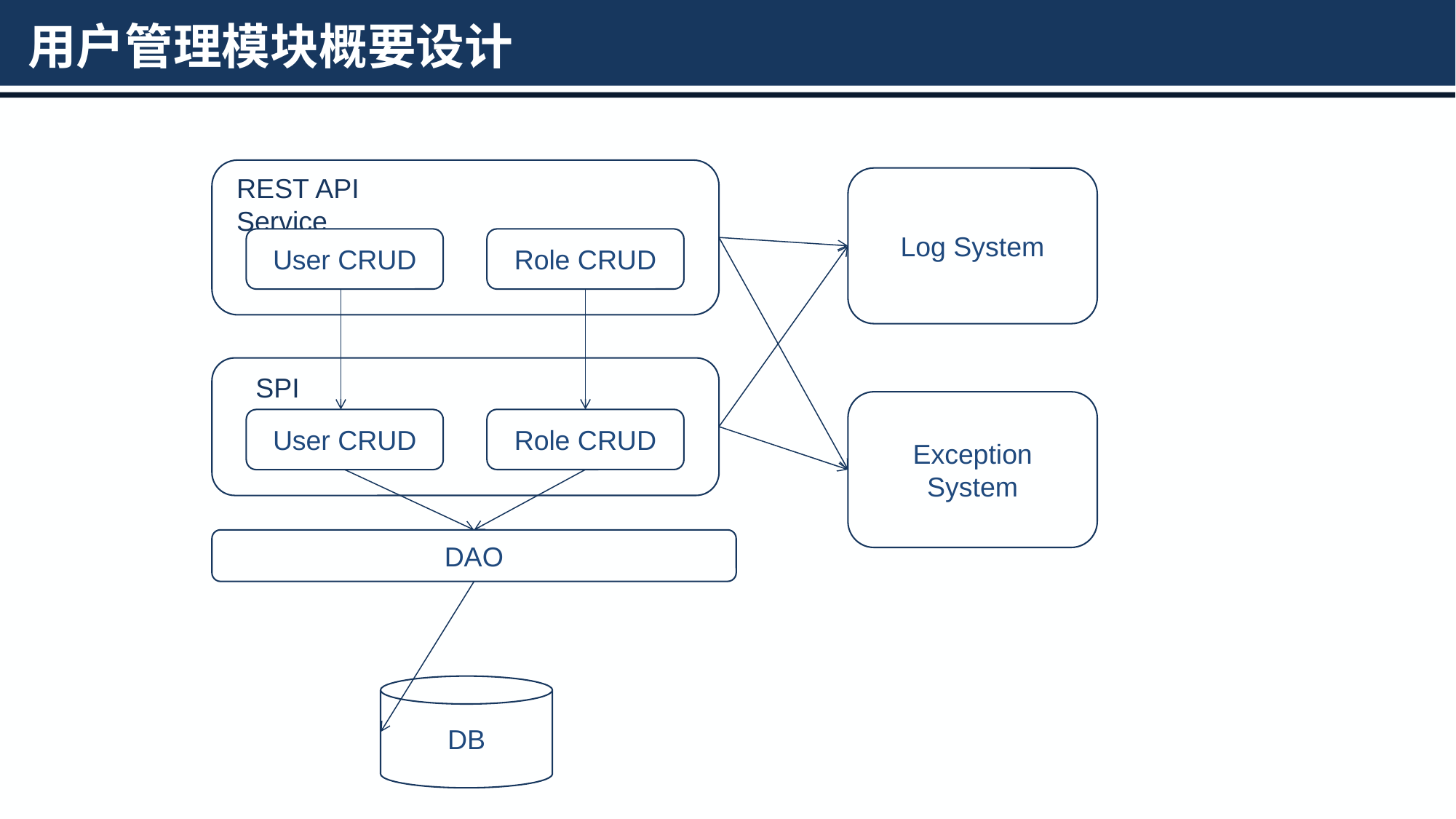

# 用户管理模块概要设计

REST API Service
Log System
User CRUD
Role CRUD

SPI
Exception System
Role CRUD
User CRUD
DAO
DB